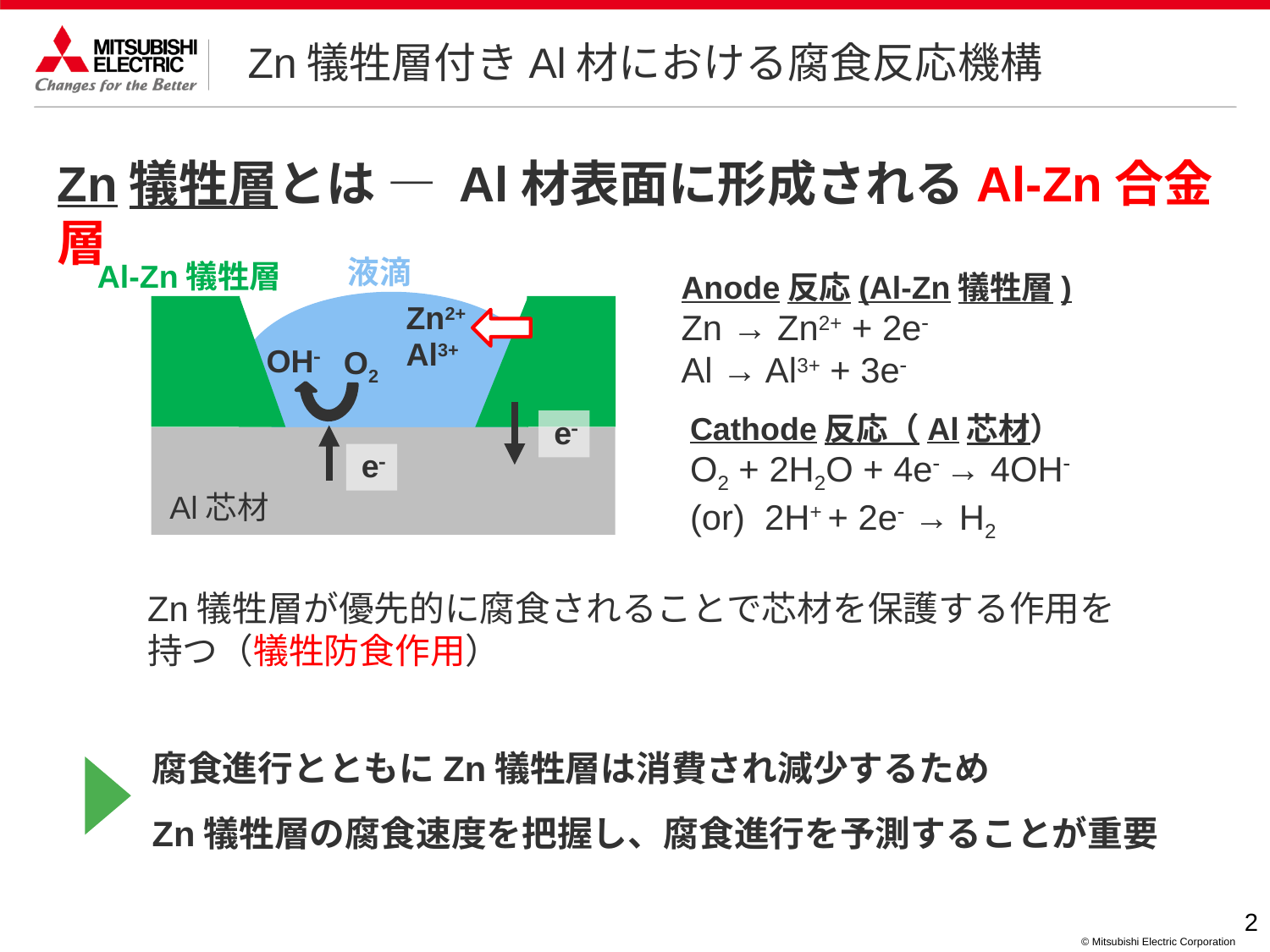

# Zn犠牲層付きAl材における腐食反応機構
Zn犠牲層とは ― Al材表面に形成されるAl-Zn合金層
液滴
Al-Zn犠牲層

Al芯材
Zn2+

Al3+
OH−
O2

e−

e−

Anode反応(Al-Zn犠牲層)
Zn → Zn2+ + 2e−
Al → Al3+ + 3e−
Cathode反応（Al芯材）
O2 + 2H2O + 4e− → 4OH−
(or)  2H+ + 2e− → H2
Zn犠牲層が優先的に腐食されることで芯材を保護する作用を持つ（犠牲防食作用）
腐食進行とともにZn犠牲層は消費され減少するため

Zn犠牲層の腐食速度を把握し、腐食進行を予測することが重要